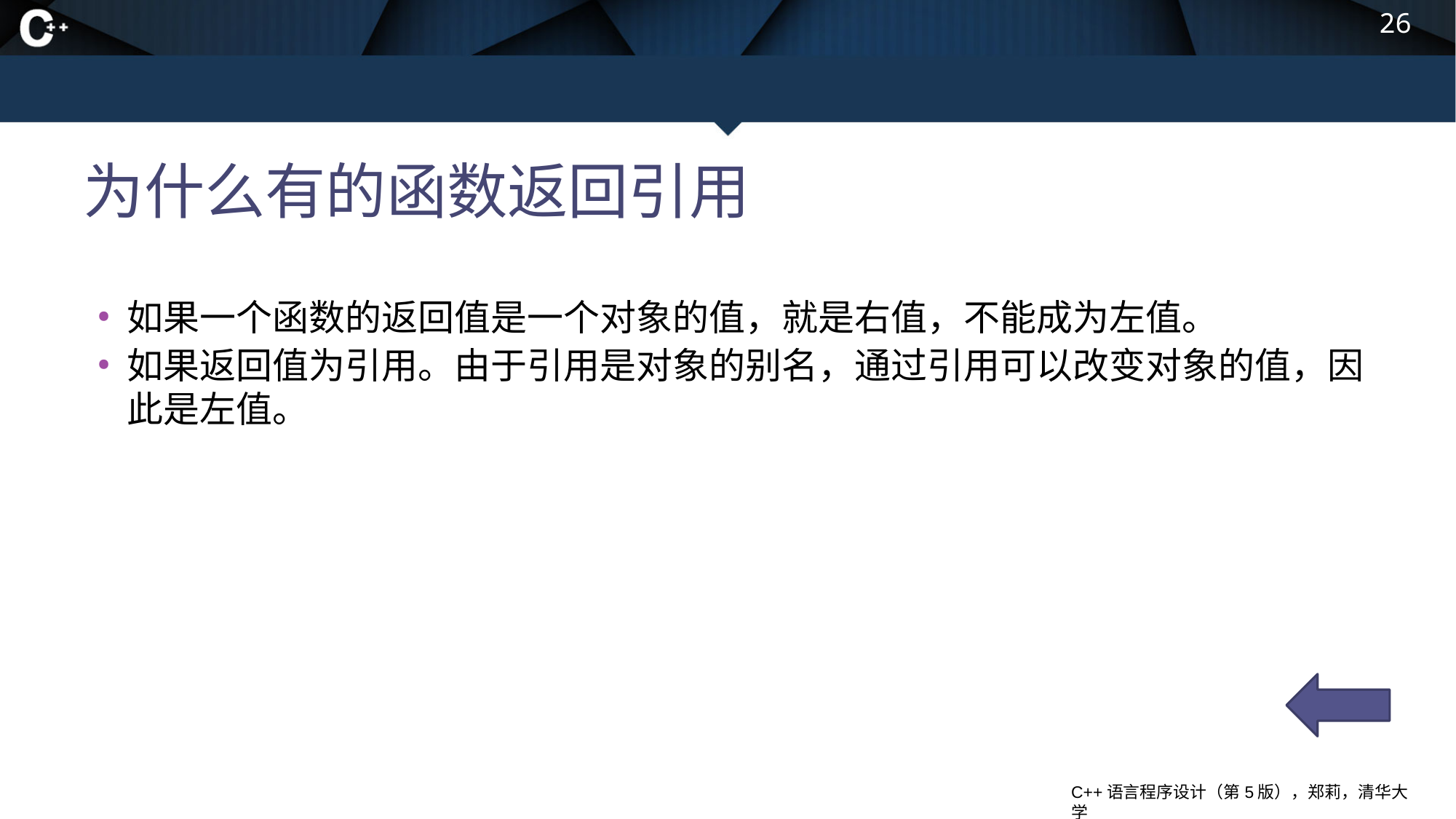

26
# 为什么有的函数返回引用
如果一个函数的返回值是一个对象的值，就是右值，不能成为左值。
如果返回值为引用。由于引用是对象的别名，通过引用可以改变对象的值，因此是左值。